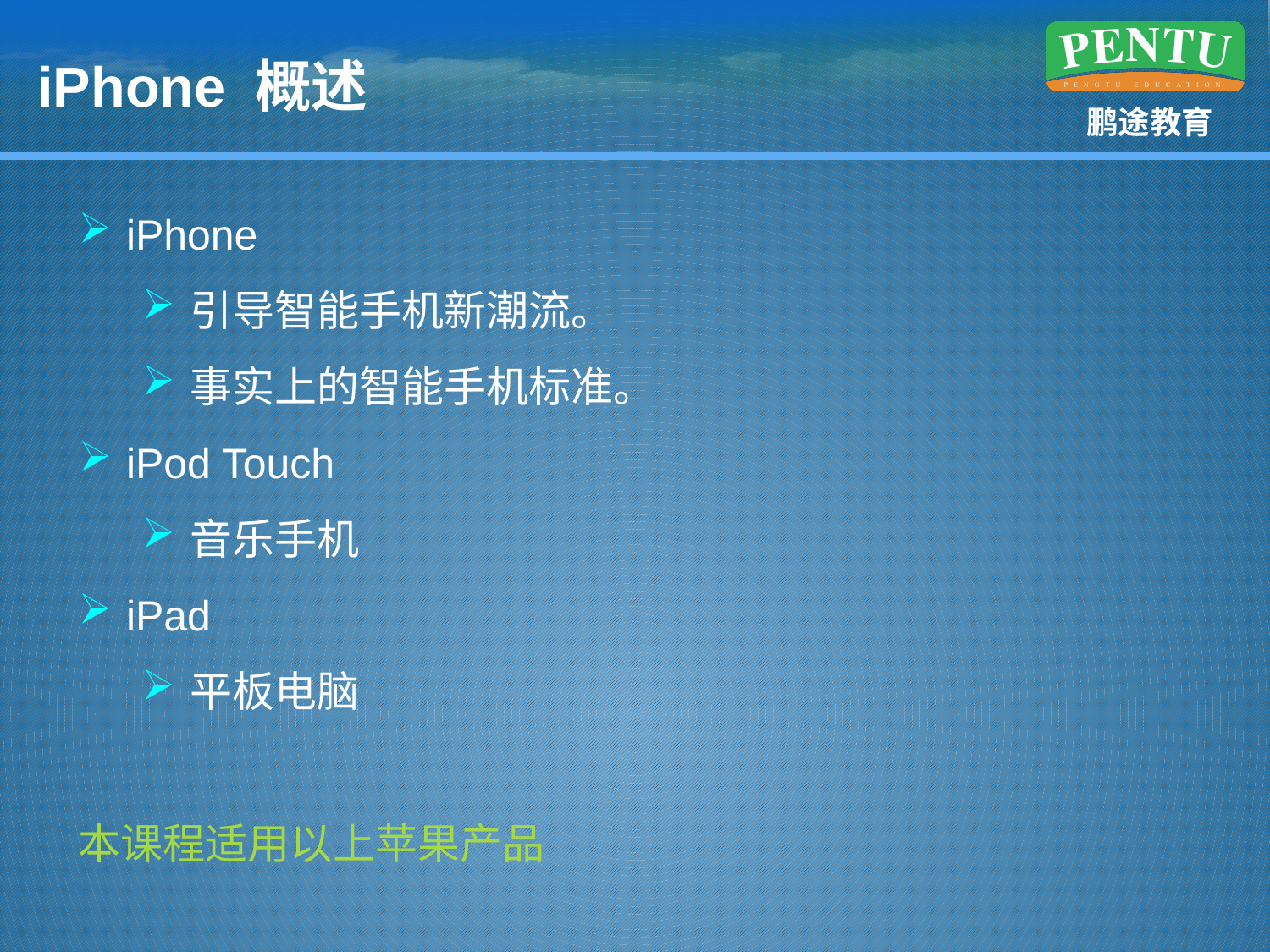

iPhone 概述

iPhone
引导智能手机新潮流。
事实上的智能手机标准。
iPod Touch
音乐手机
iPad
平板电脑

本课程适用以上苹果产品